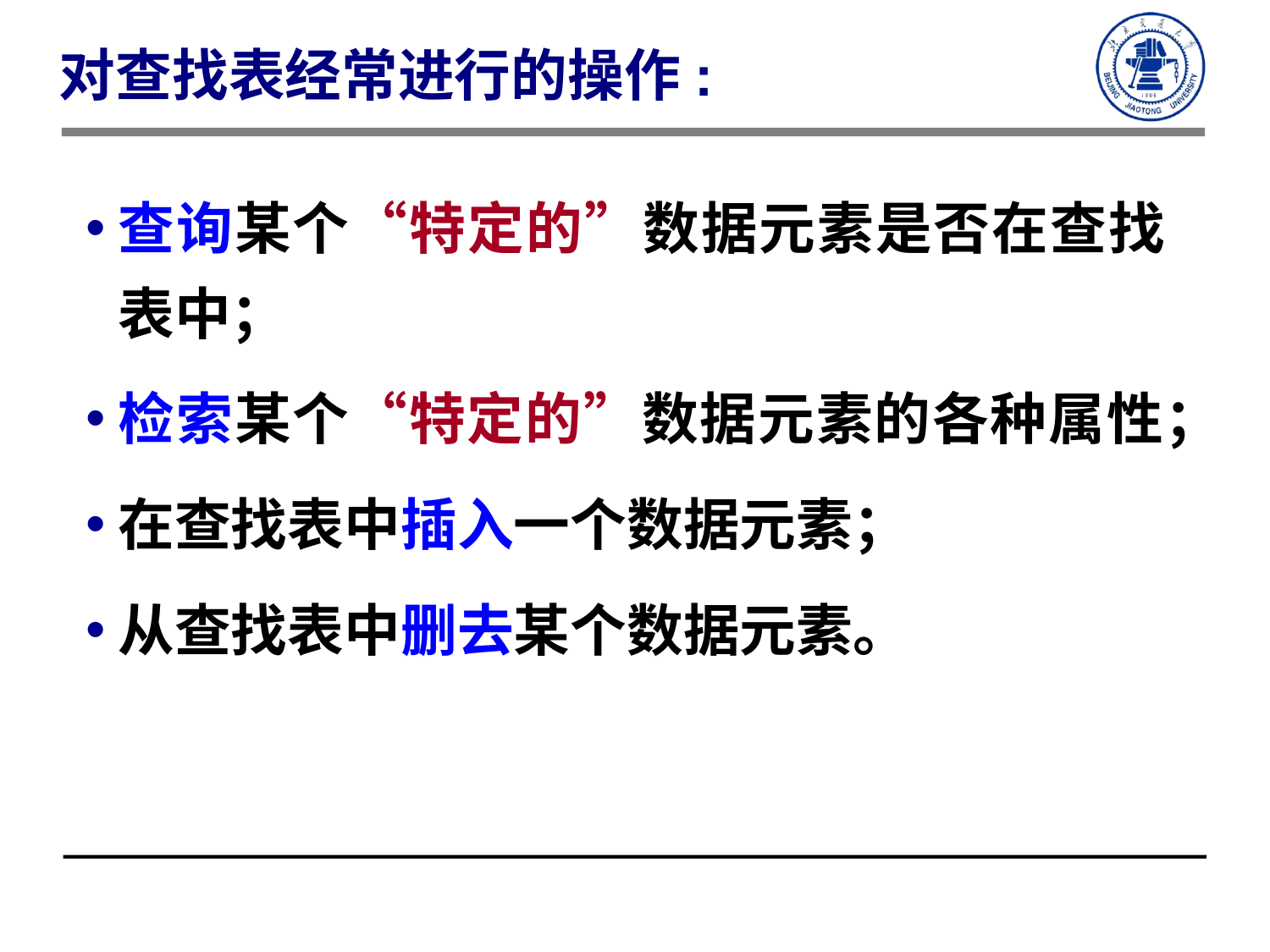

对查找表经常进行的操作:
查询某个“特定的”数据元素是否在查找表中；
检索某个“特定的”数据元素的各种属性；
在查找表中插入一个数据元素；
从查找表中删去某个数据元素。